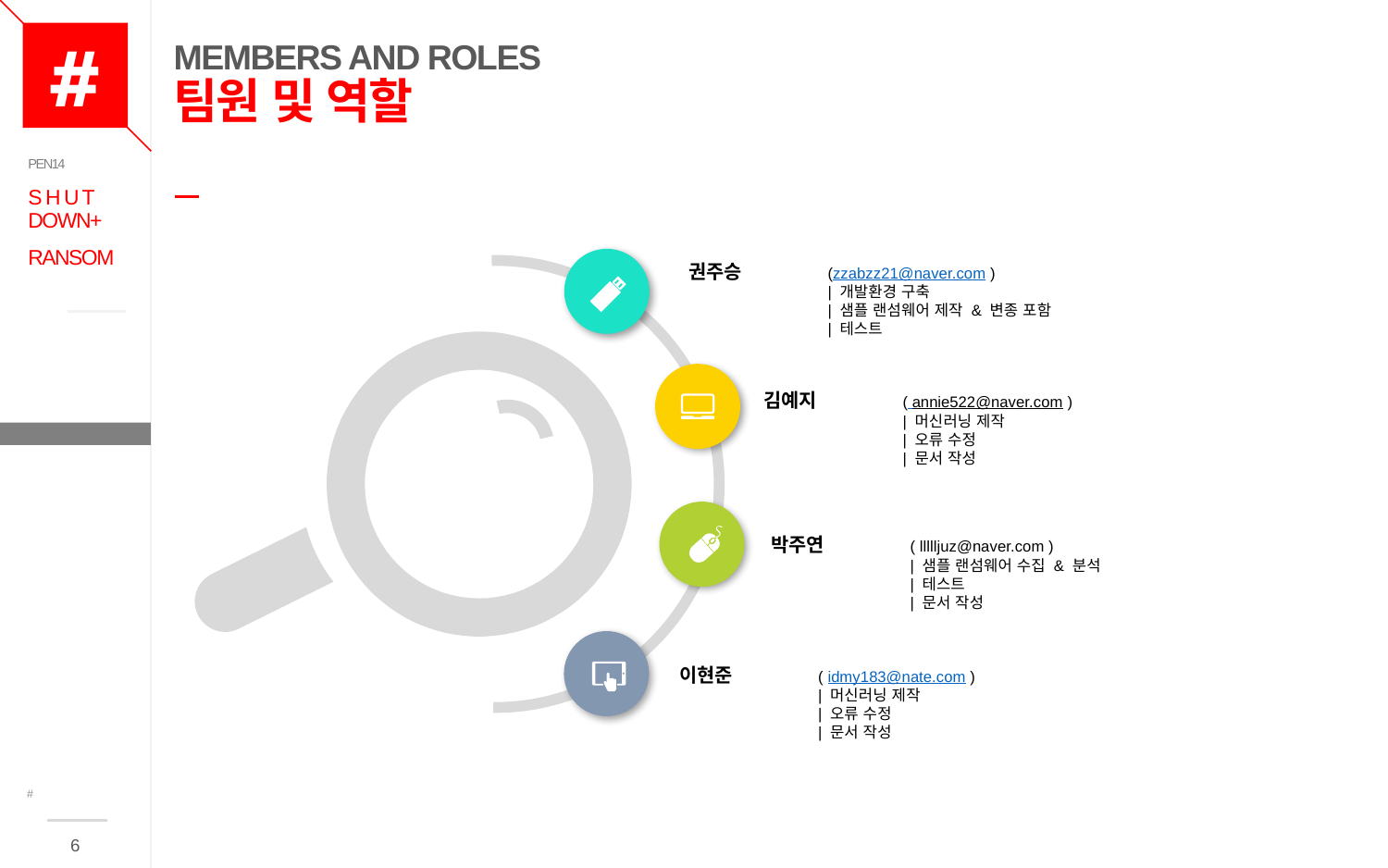

# MEMBERS AND ROLES 팀원 및 역할

PEN14
S H U T   DOWN+
RANSOM

권주승 	(zzabzz21@naver.com )
	| 개발환경 구축
	| 샘플 랜섬웨어 제작 & 변종 포함
	| 테스트

김예지	( annie522@naver.com )
	| 머신러닝 제작
	| 오류 수정
	| 문서 작성

CONTENTS

박주연	( llllljuz@naver.com )
	| 샘플 랜섬웨어 수집 & 분석
	| 테스트
	| 문서 작성

이현준	( idmy183@nate.com )
	| 머신러닝 제작
	| 오류 수정
	| 문서 작성

#
6